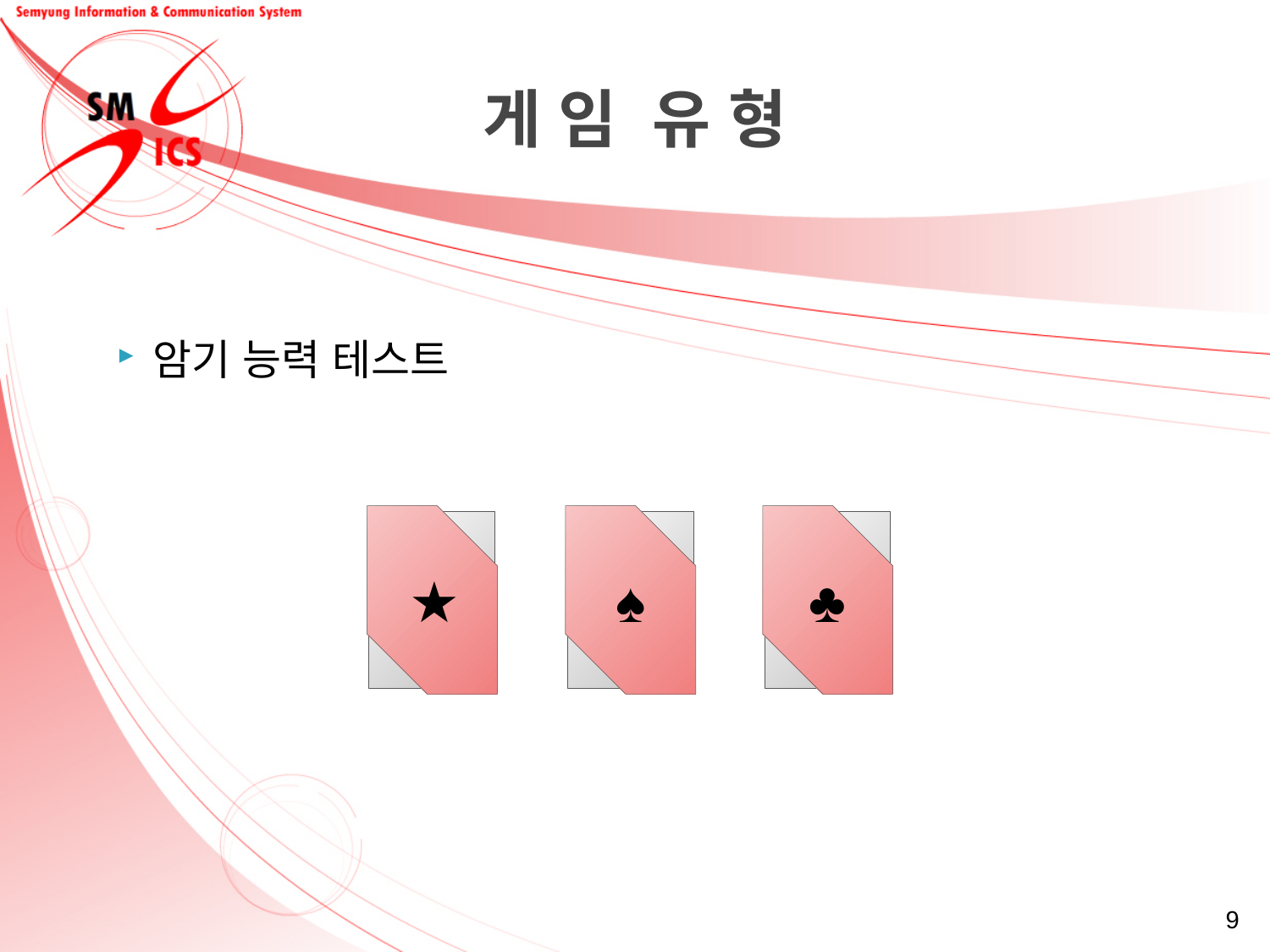

게 임  유 형
암기 능력 테스트
★

♠

♣

9